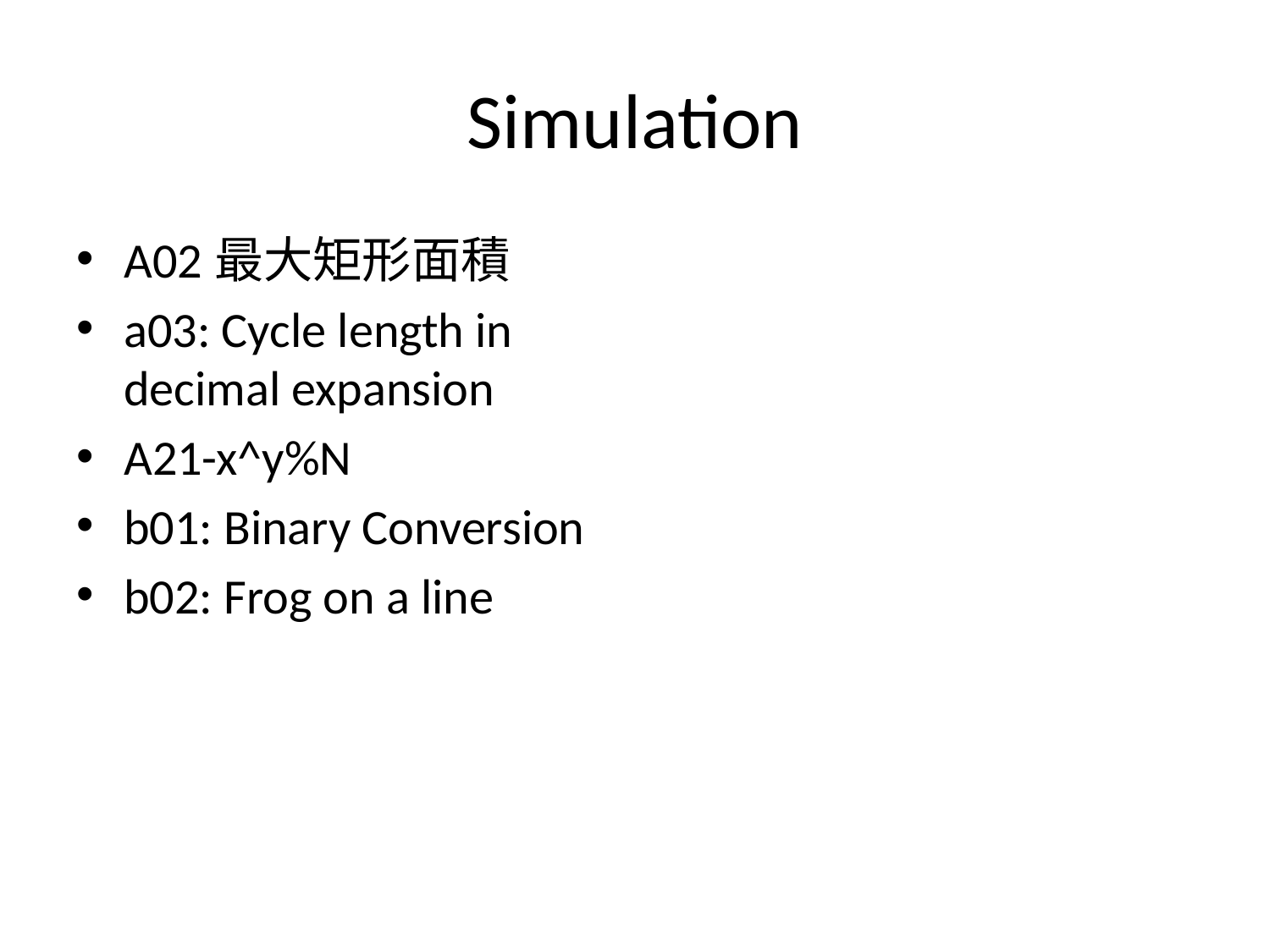

# Simulation
A02最大矩形面積
a03: Cycle length in decimal expansion
A21-x^y%N
b01: Binary Conversion
b02: Frog on a line